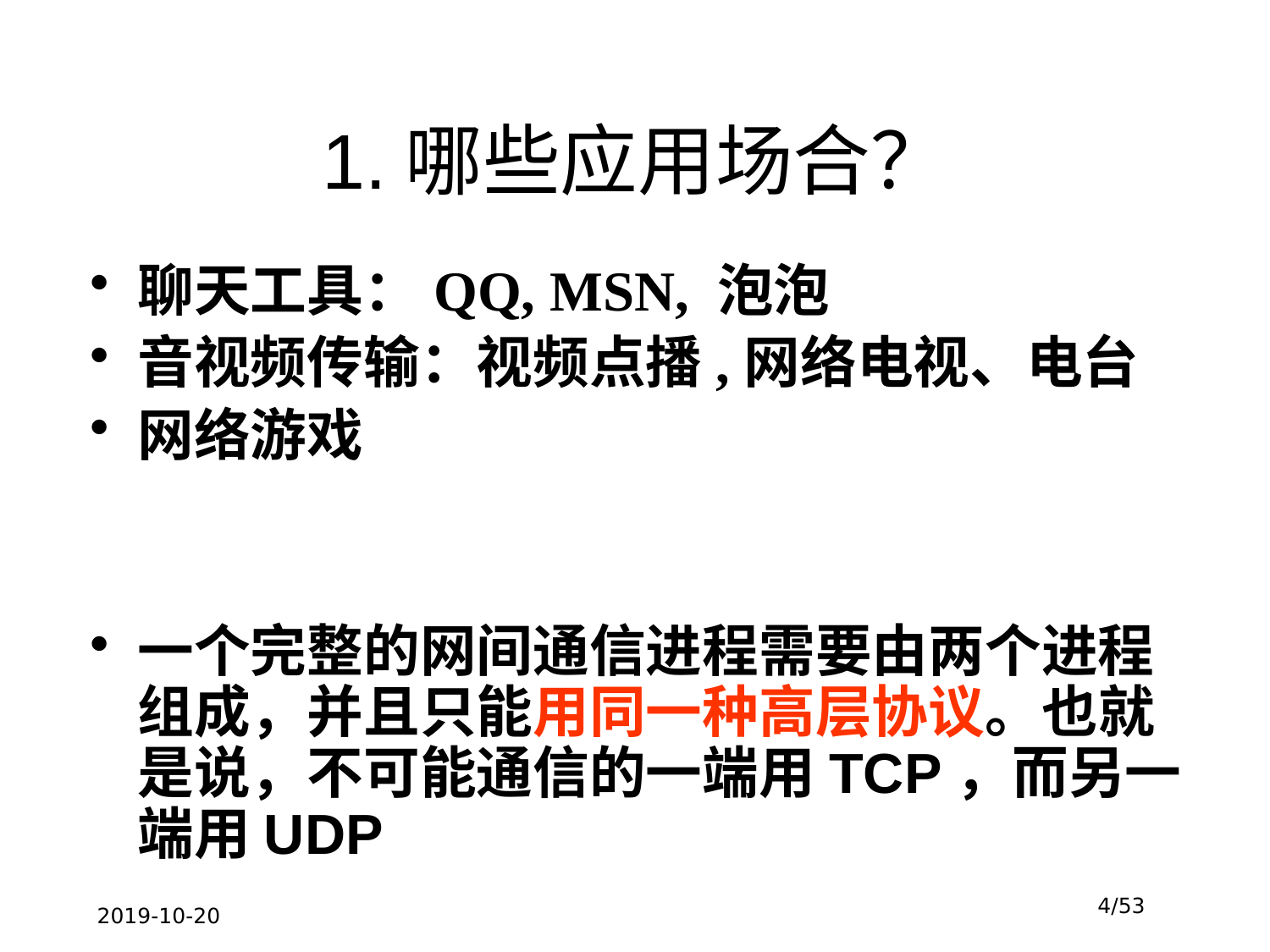

1.哪些应用场合？
聊天工具：QQ, MSN, 泡泡
音视频传输：视频点播,网络电视、电台
网络游戏

一个完整的网间通信进程需要由两个进程组成，并且只能用同一种高层协议。也就是说，不可能通信的一端用TCP，而另一端用UDP
4/53
2019-10-20